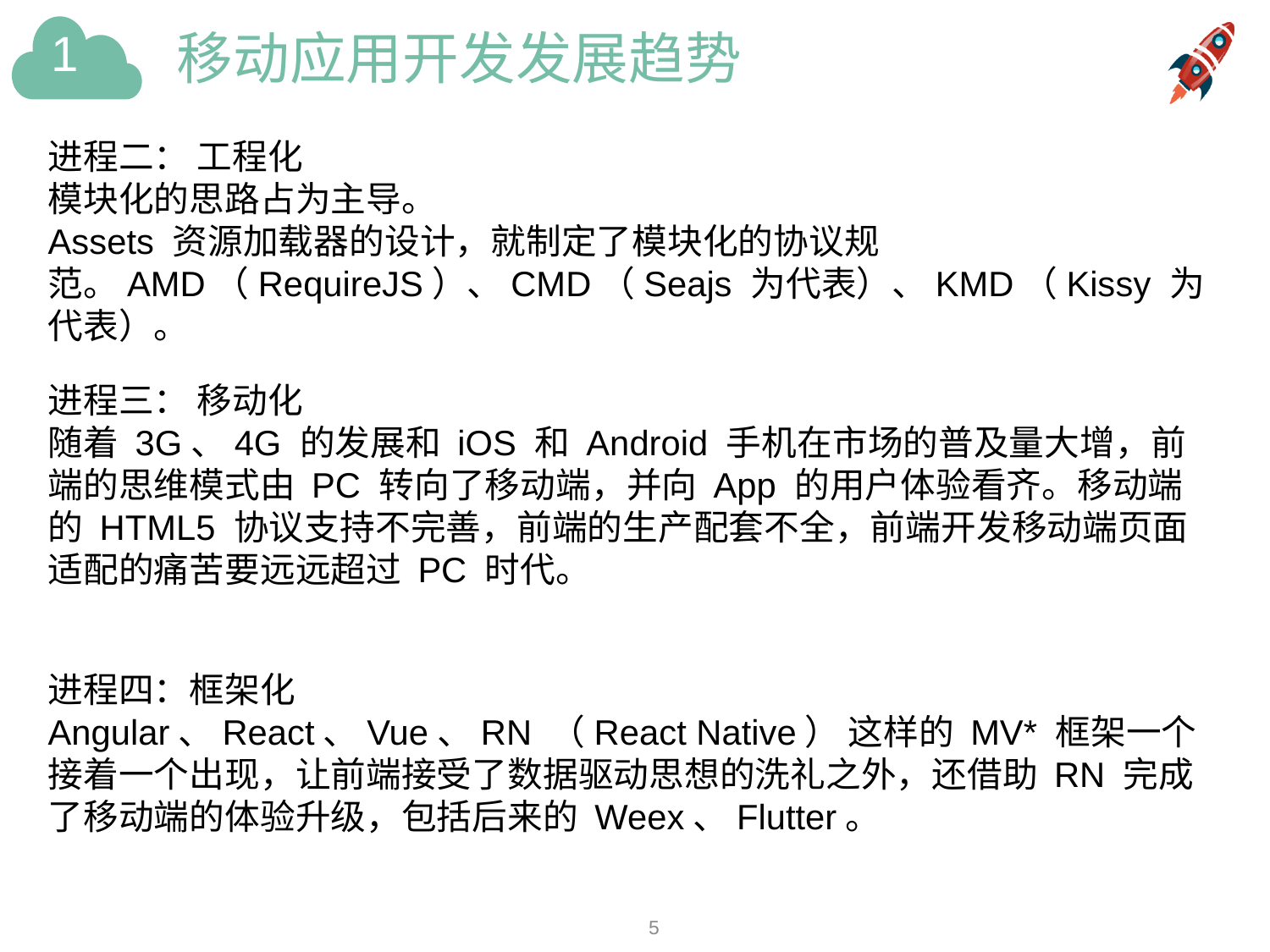

# 移动应用开发发展趋势
进程二： 工程化
模块化的思路占为主导。
Assets 资源加载器的设计，就制定了模块化的协议规范。AMD（RequireJS）、CMD（Seajs 为代表）、KMD（Kissy 为代表）。

进程三： 移动化
随着 3G、4G 的发展和 iOS 和 Android 手机在市场的普及量大增，前端的思维模式由 PC 转向了移动端，并向 App 的用户体验看齐。移动端的 HTML5 协议支持不完善，前端的生产配套不全，前端开发移动端页面适配的痛苦要远远超过 PC 时代。
进程四：框架化
Angular、React、Vue、RN （React Native） 这样的 MV* 框架一个接着一个出现，让前端接受了数据驱动思想的洗礼之外，还借助 RN 完成了移动端的体验升级，包括后来的 Weex、Flutter。
5